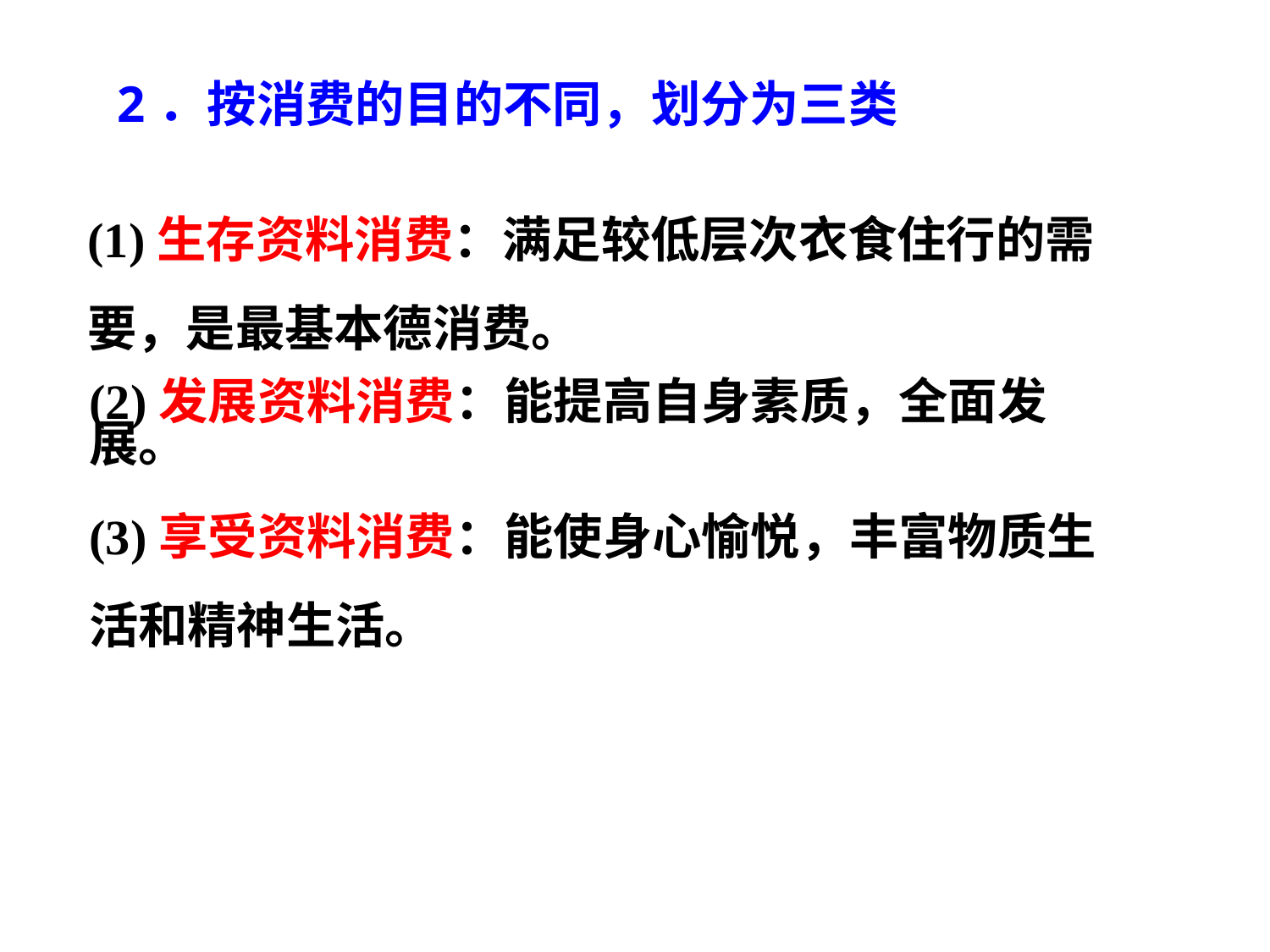

2．按消费的目的不同，划分为三类
(1)生存资料消费：满足较低层次衣食住行的需要，是最基本德消费。
(2)发展资料消费：能提高自身素质，全面发展。
(3)享受资料消费：能使身心愉悦，丰富物质生活和精神生活。